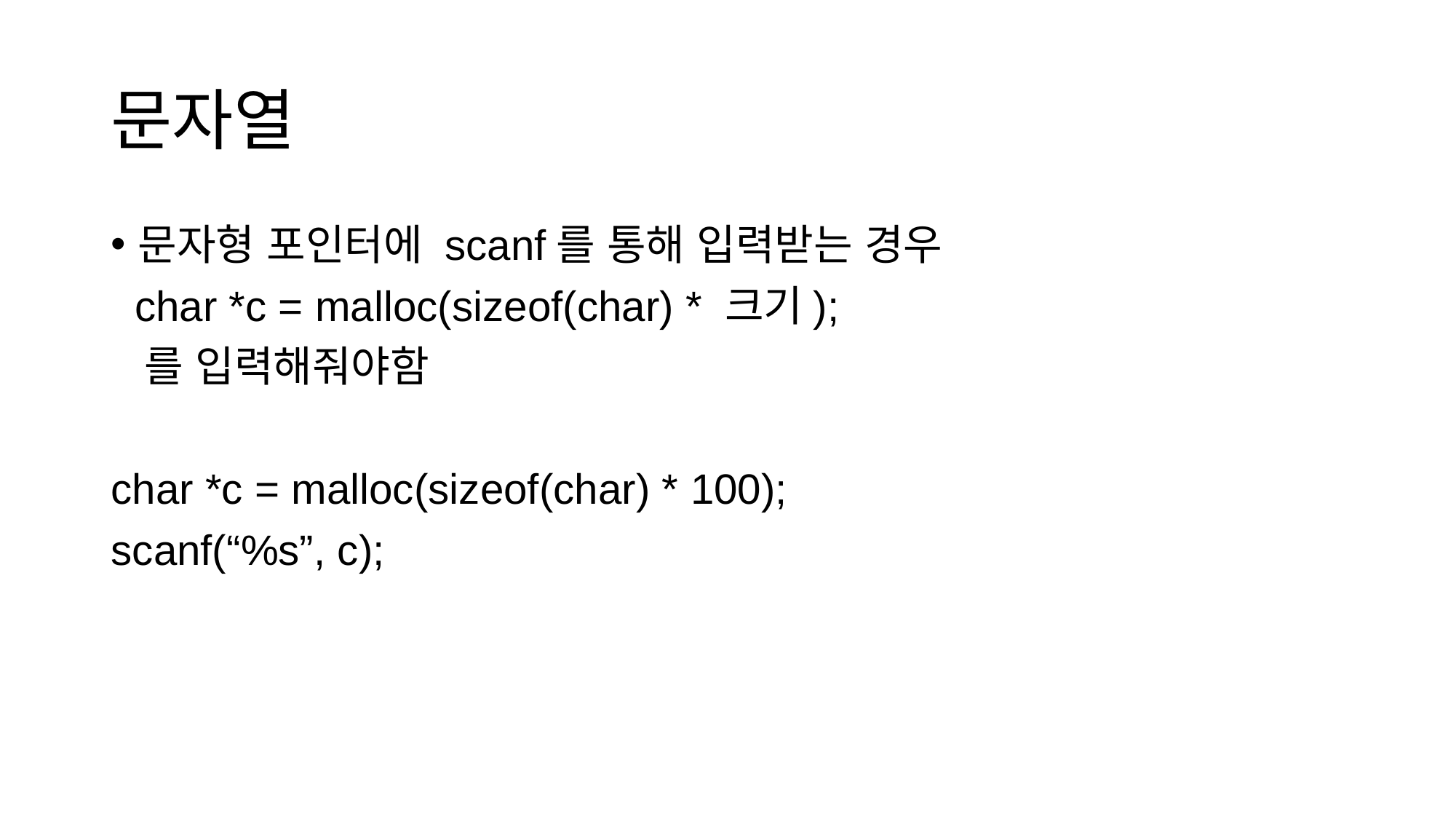

# 문자열
문자형 포인터에 scanf를 통해 입력받는 경우
  char *c = malloc(sizeof(char) * 크기);
  를 입력해줘야함

char *c = malloc(sizeof(char) * 100);
scanf(“%s”, c);